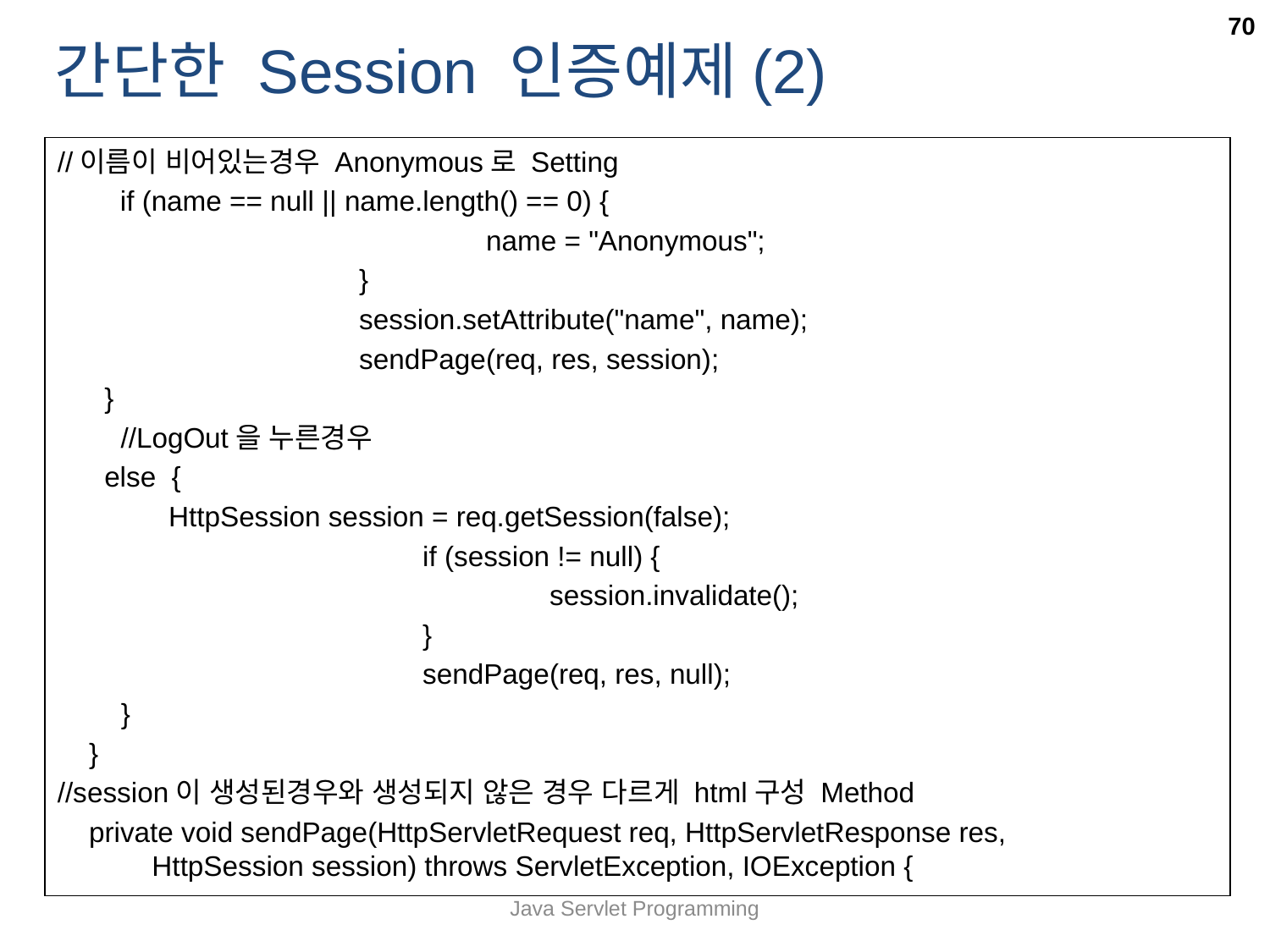

70
간단한 Session 인증예제(2)
//이름이 비어있는경우 Anonymous로 Setting
        if (name == null || name.length() == 0) {
				name = "Anonymous";
			}
			session.setAttribute("name", name);
			sendPage(req, res, session);
      }
	  //LogOut을 누른경우
      else  {
	HttpSession session = req.getSession(false);
			if (session != null) {
				session.invalidate();
			}
			sendPage(req, res, null);
}
    }
//session이 생성된경우와 생성되지 않은 경우 다르게 html구성 Method
    private void sendPage(HttpServletRequest req, HttpServletResponse res,
      HttpSession session) throws ServletException, IOException {
Java Servlet Programming